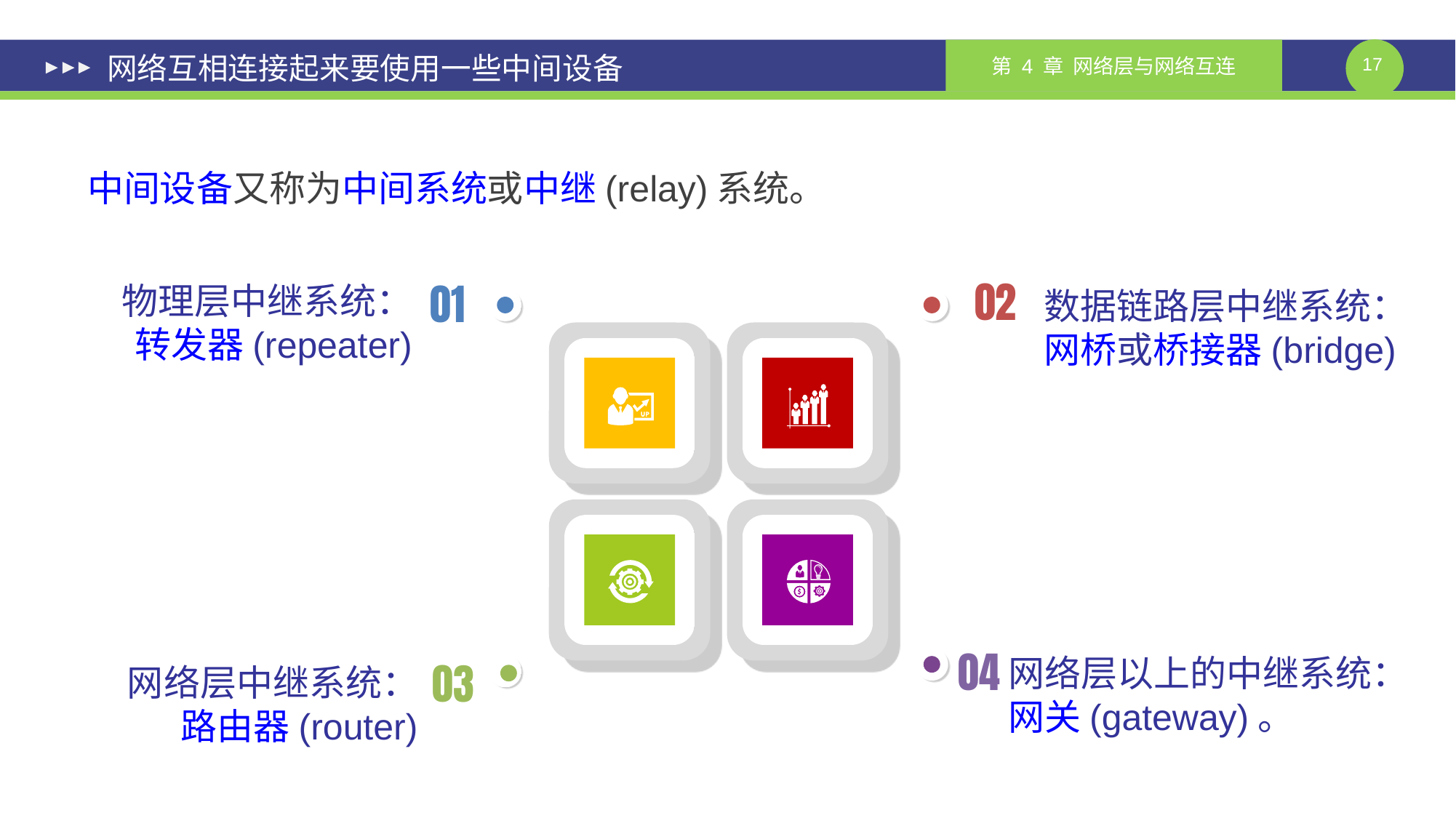

# 网络互相连接起来要使用一些中间设备
中间设备又称为中间系统或中继(relay)系统。
物理层中继系统：
转发器(repeater)
02
01
数据链路层中继系统：
网桥或桥接器(bridge)

04
网络层以上的中继系统：
网关(gateway)。
网络层中继系统：
路由器(router)
03
课件制作人：谢钧  谢希仁